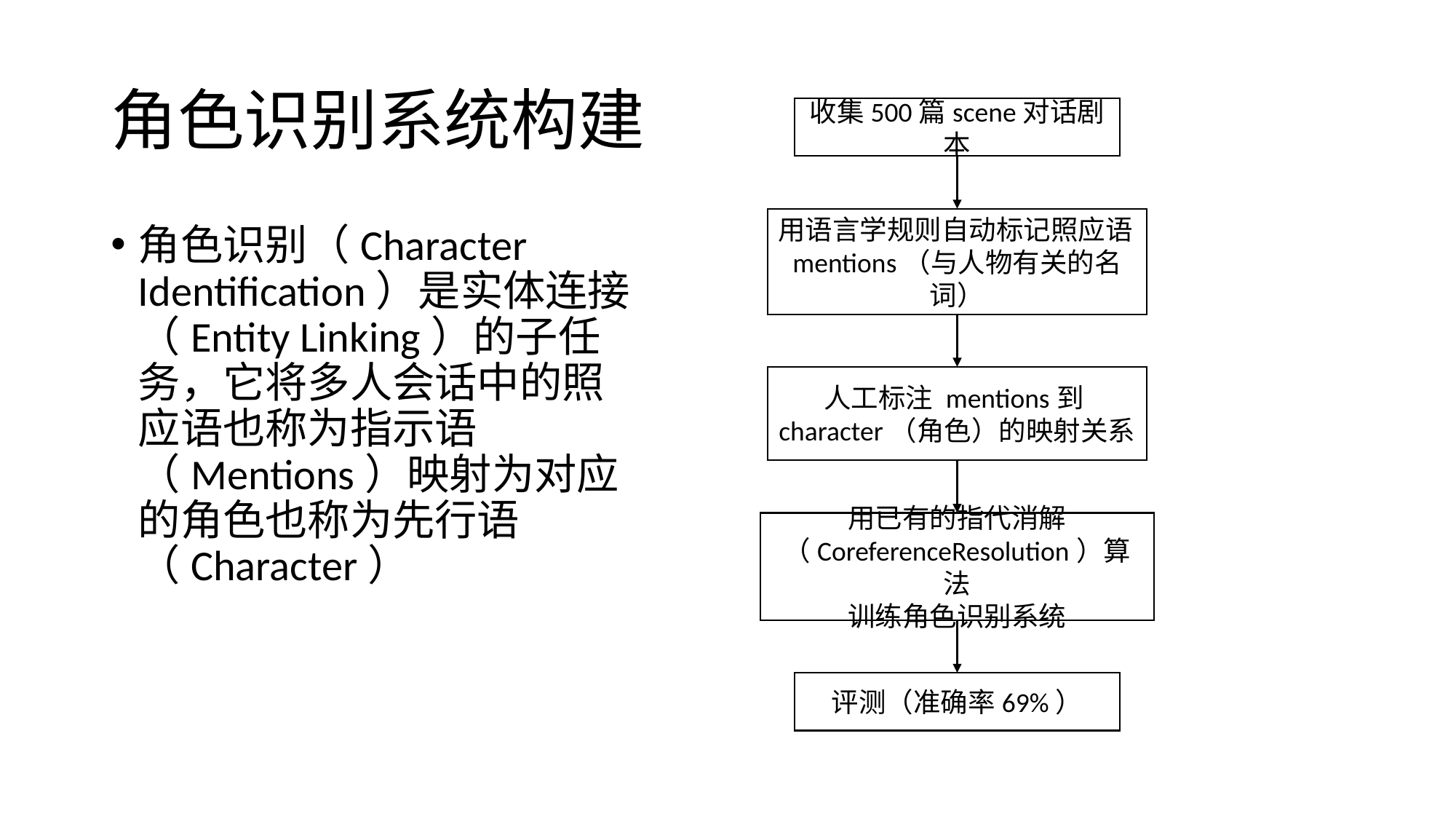

# 角色识别系统构建
收集500篇scene对话剧本
用语言学规则自动标记照应语mentions（与人物有关的名词）
角色识别（Character Identification）是实体连接（Entity Linking）的子任务，它将多人会话中的照应语也称为指示语（Mentions）映射为对应的角色也称为先行语（Character）
人工标注 mentions到character（角色）的映射关系
用已有的指代消解（CoreferenceResolution）算法
训练角色识别系统
评测（准确率69%）